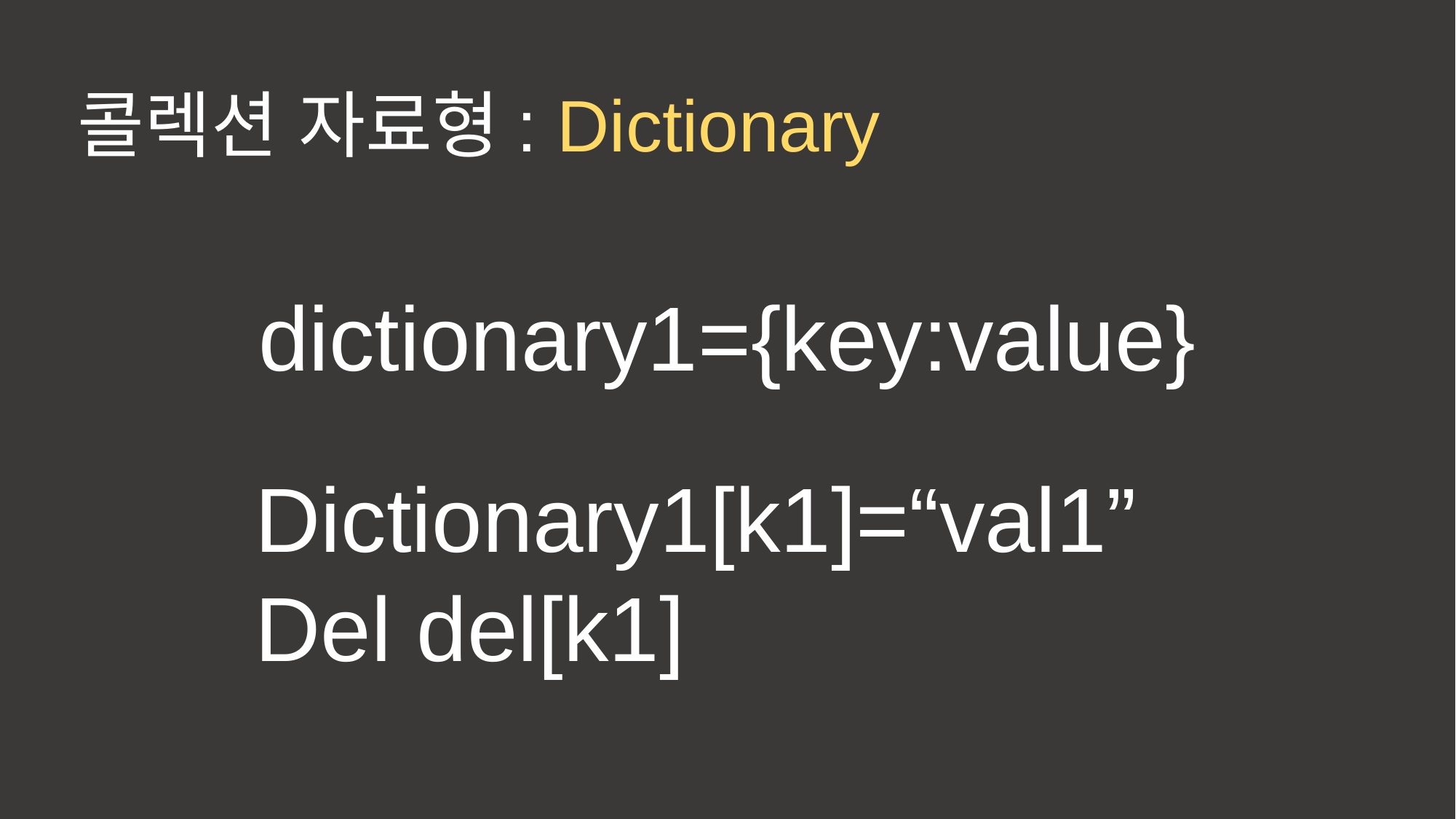

콜렉션 자료형: Dictionary
dictionary1={key:value}
Dictionary1[k1]=“val1”
Del del[k1]